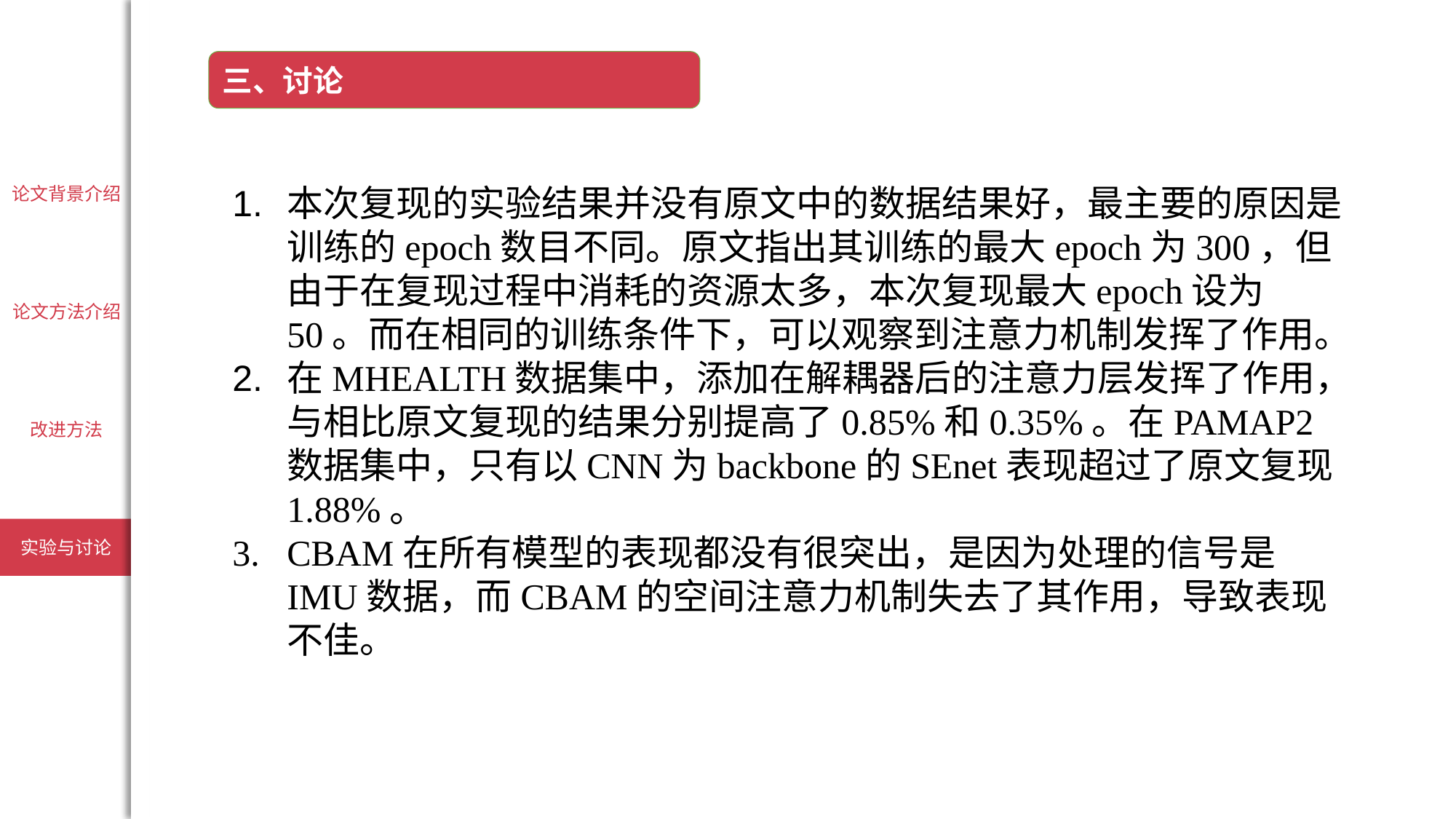

三、讨论
论文背景介绍
论文方法介绍
改进方法
实验与讨论
本次复现的实验结果并没有原文中的数据结果好，最主要的原因是训练的epoch数目不同。原文指出其训练的最大epoch为300，但由于在复现过程中消耗的资源太多，本次复现最大epoch设为50。而在相同的训练条件下，可以观察到注意力机制发挥了作用。
在MHEALTH数据集中，添加在解耦器后的注意力层发挥了作用，与相比原文复现的结果分别提高了0.85%和0.35%。在PAMAP2数据集中，只有以CNN为backbone的SEnet表现超过了原文复现1.88%。
CBAM在所有模型的表现都没有很突出，是因为处理的信号是IMU数据，而CBAM的空间注意力机制失去了其作用，导致表现不佳。